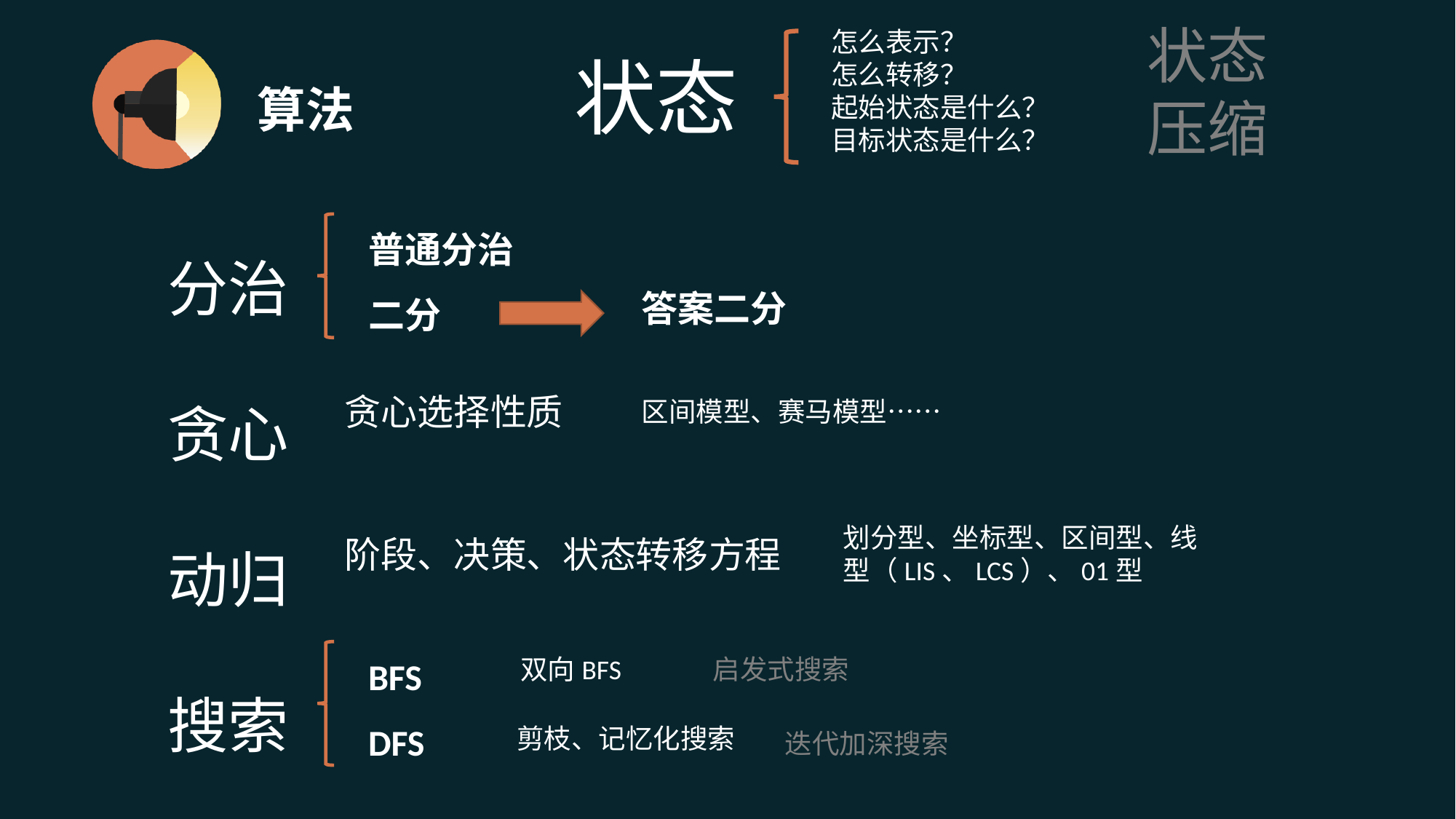

状态压缩
怎么表示？
怎么转移？
起始状态是什么？
目标状态是什么？

状态
# 算法
分治
贪心
动归
搜索
普通分治
二分

答案二分

贪心选择性质
区间模型、赛马模型……
划分型、坐标型、区间型、线型（LIS、LCS）、01型
阶段、决策、状态转移方程
BFS
DFS

双向BFS
启发式搜索
剪枝、记忆化搜索
迭代加深搜索